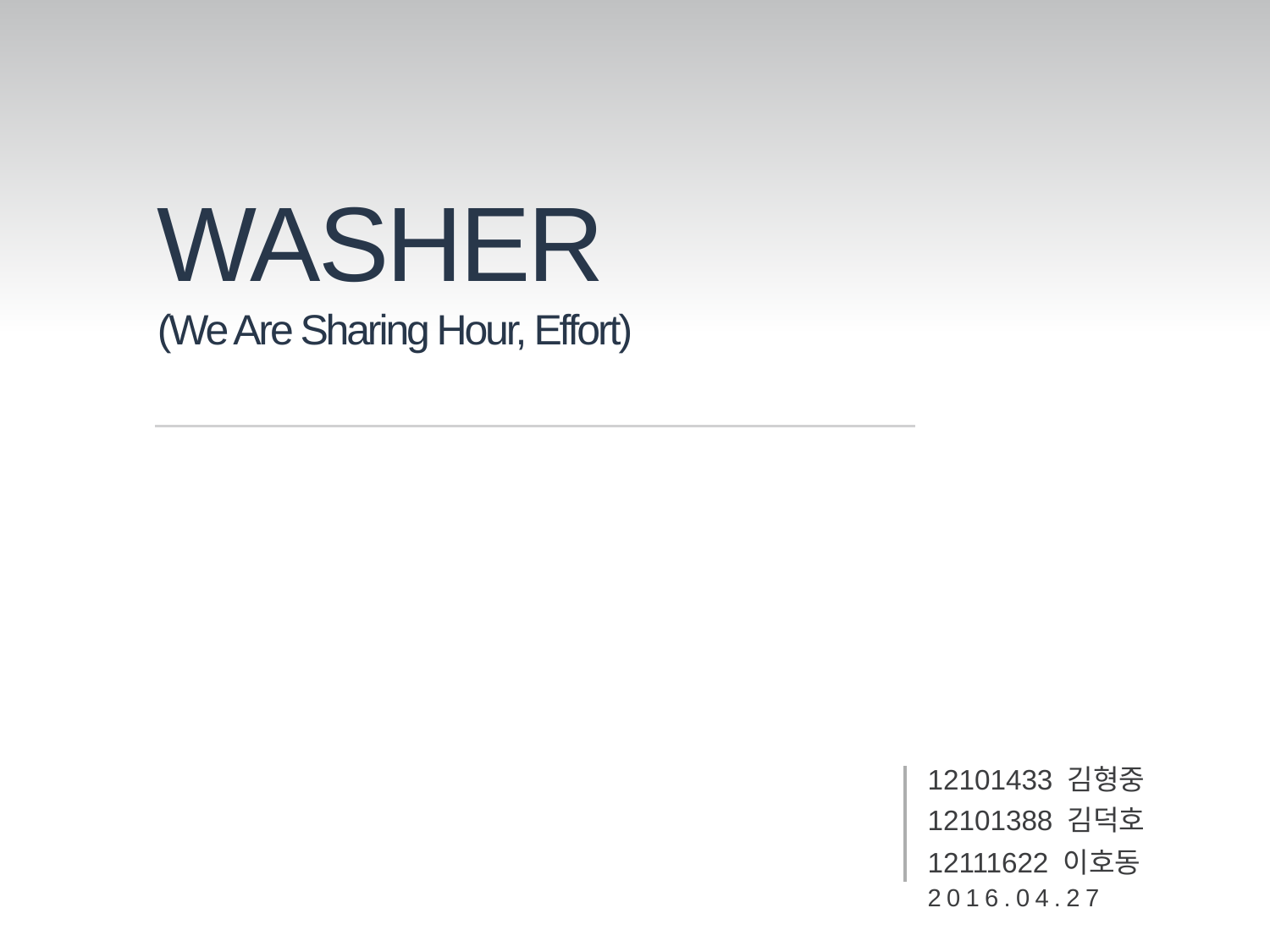

WASHER
(We Are Sharing Hour, Effort)
12101433 김형중
12101388 김덕호
12111622 이호동
2016.04.27